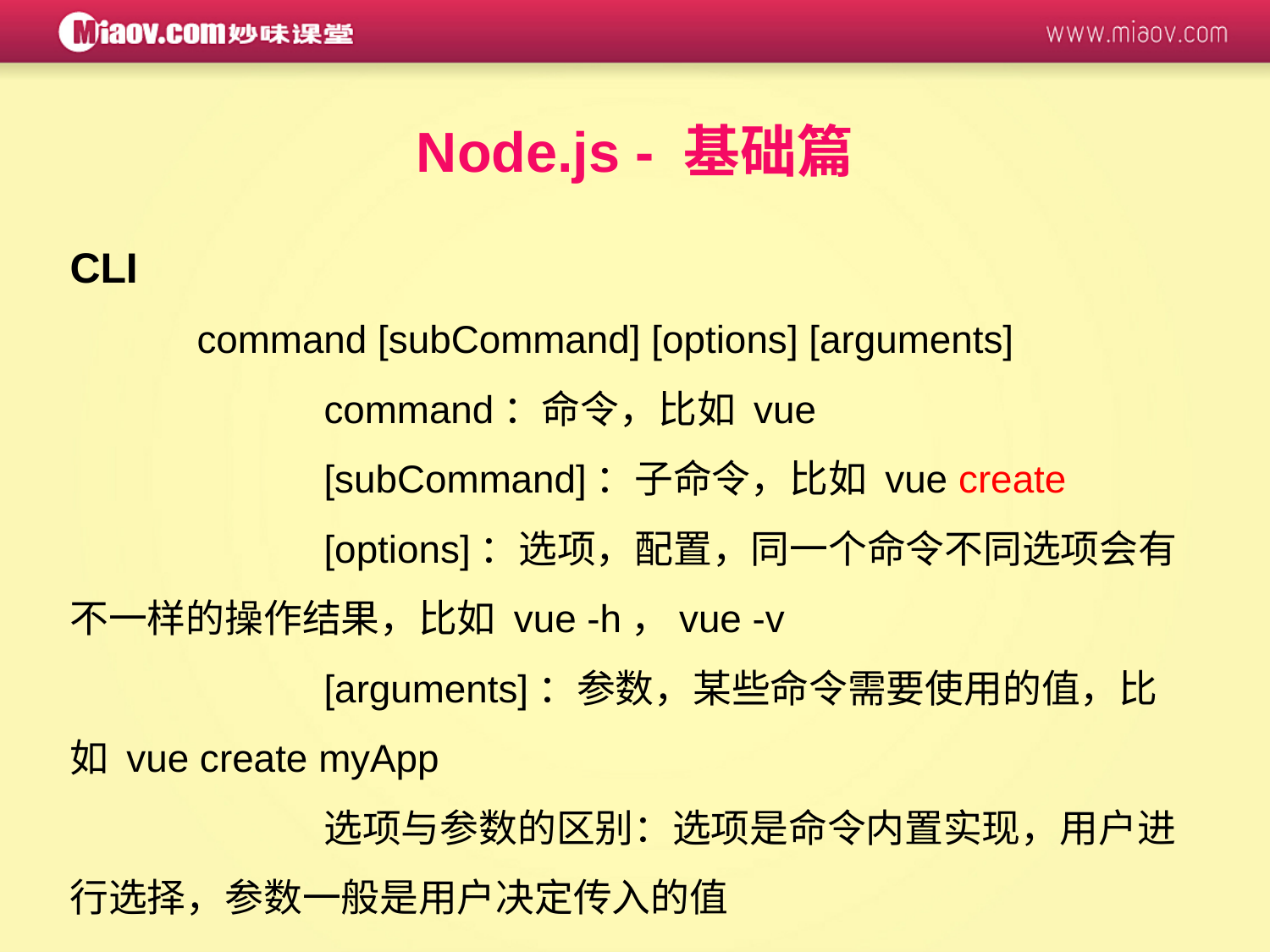

Node.js - 基础篇
CLI
	command [subCommand] [options] [arguments]
		command：命令，比如 vue
		[subCommand]：子命令，比如 vue create
		[options]：选项，配置，同一个命令不同选项会有不一样的操作结果，比如 vue -h，vue -v
		[arguments]：参数，某些命令需要使用的值，比如 vue create myApp
		选项与参数的区别：选项是命令内置实现，用户进行选择，参数一般是用户决定传入的值